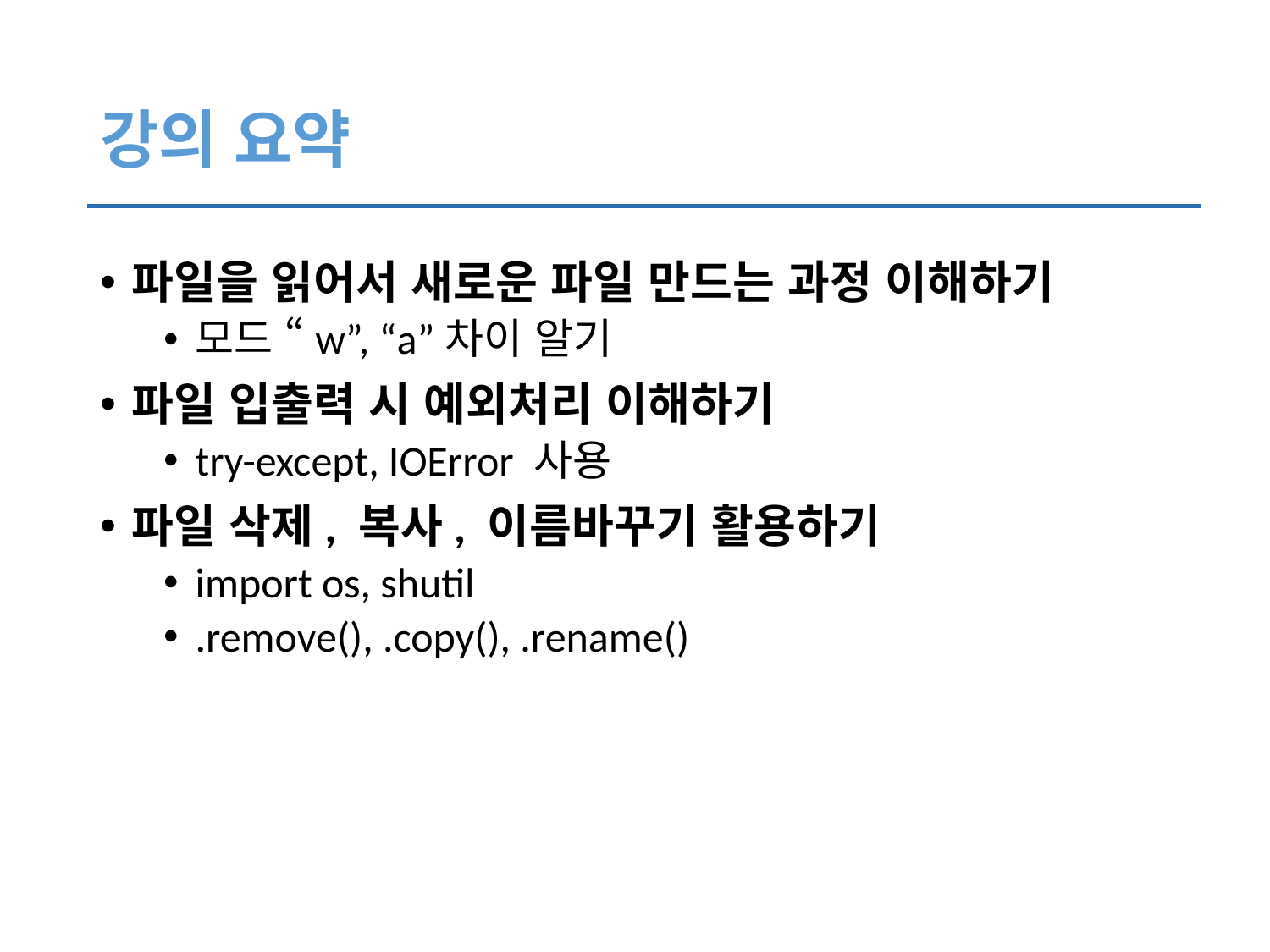

# 강의 요약

파일을 읽어서 새로운 파일 만드는 과정 이해하기
모드 “w”, “a”차이 알기
파일 입출력 시 예외처리 이해하기
try-except, IOError 사용
파일 삭제, 복사, 이름바꾸기 활용하기
import os, shutil
.remove(), .copy(), .rename()